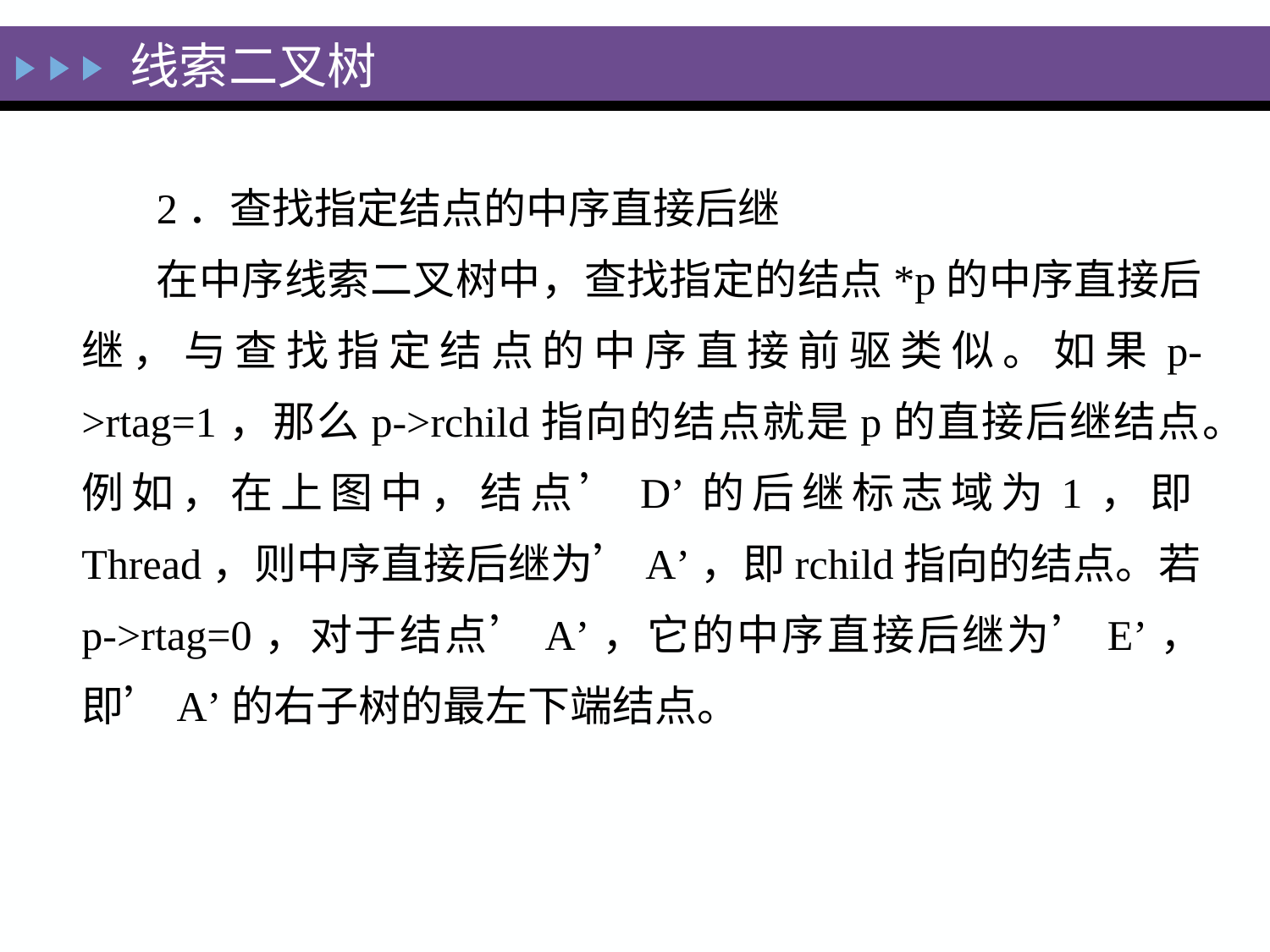

# 线索二叉树
2．查找指定结点的中序直接后继
在中序线索二叉树中，查找指定的结点*p的中序直接后继，与查找指定结点的中序直接前驱类似。如果p->rtag=1，那么p->rchild指向的结点就是p的直接后继结点。例如，在上图中，结点’D’的后继标志域为1，即Thread，则中序直接后继为’A’，即rchild指向的结点。若p->rtag=0，对于结点’A’，它的中序直接后继为’E’，即’A’的右子树的最左下端结点。